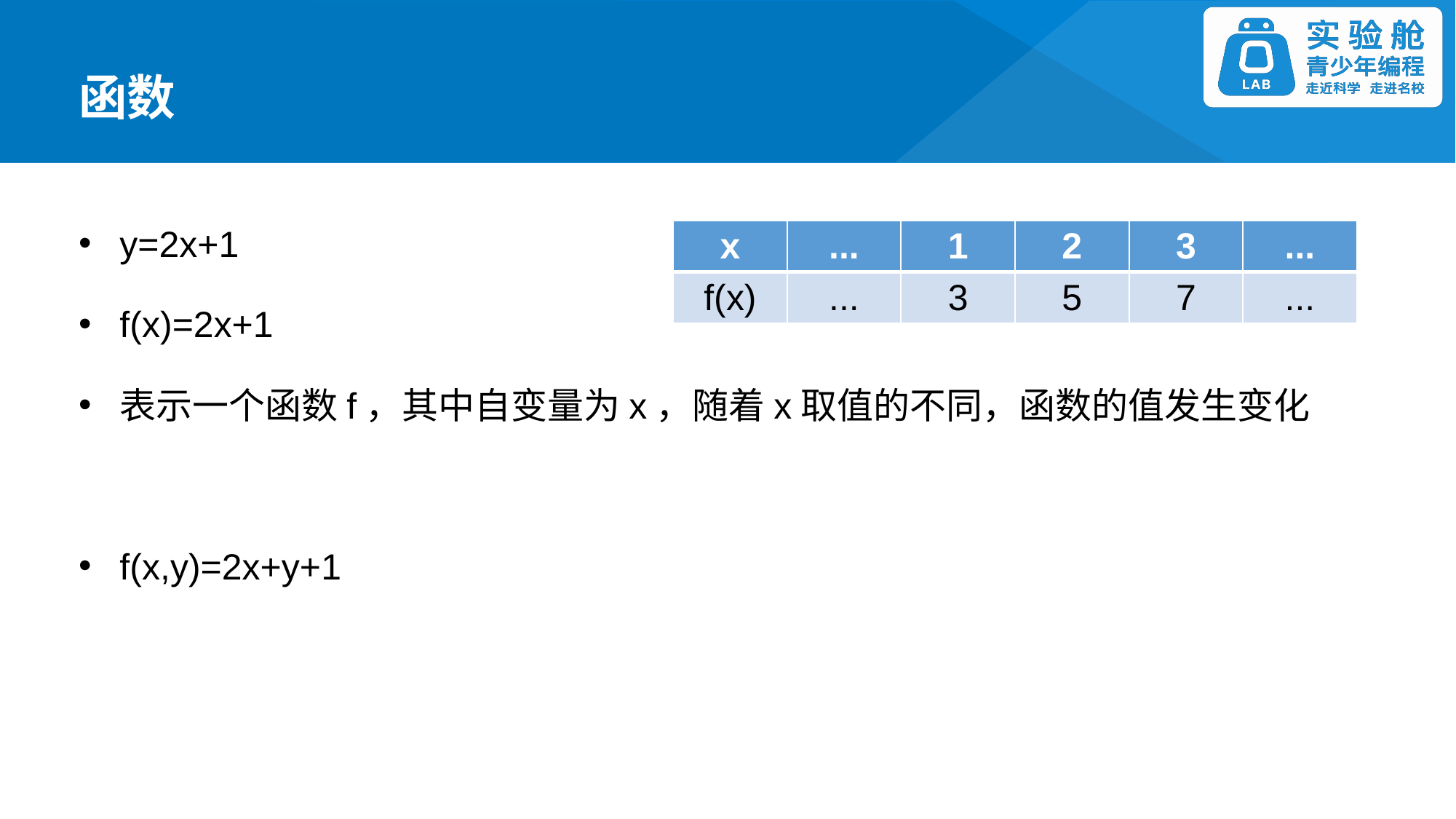

函数
y=2x+1
f(x)=2x+1
表示一个函数f，其中自变量为x，随着x取值的不同，函数的值发生变化

f(x,y)=2x+y+1

| x | ... | 1 | 2 | 3 | ... |
| --- | --- | --- | --- | --- | --- |
| f(x) | ... | 3 | 5 | 7 | ... |